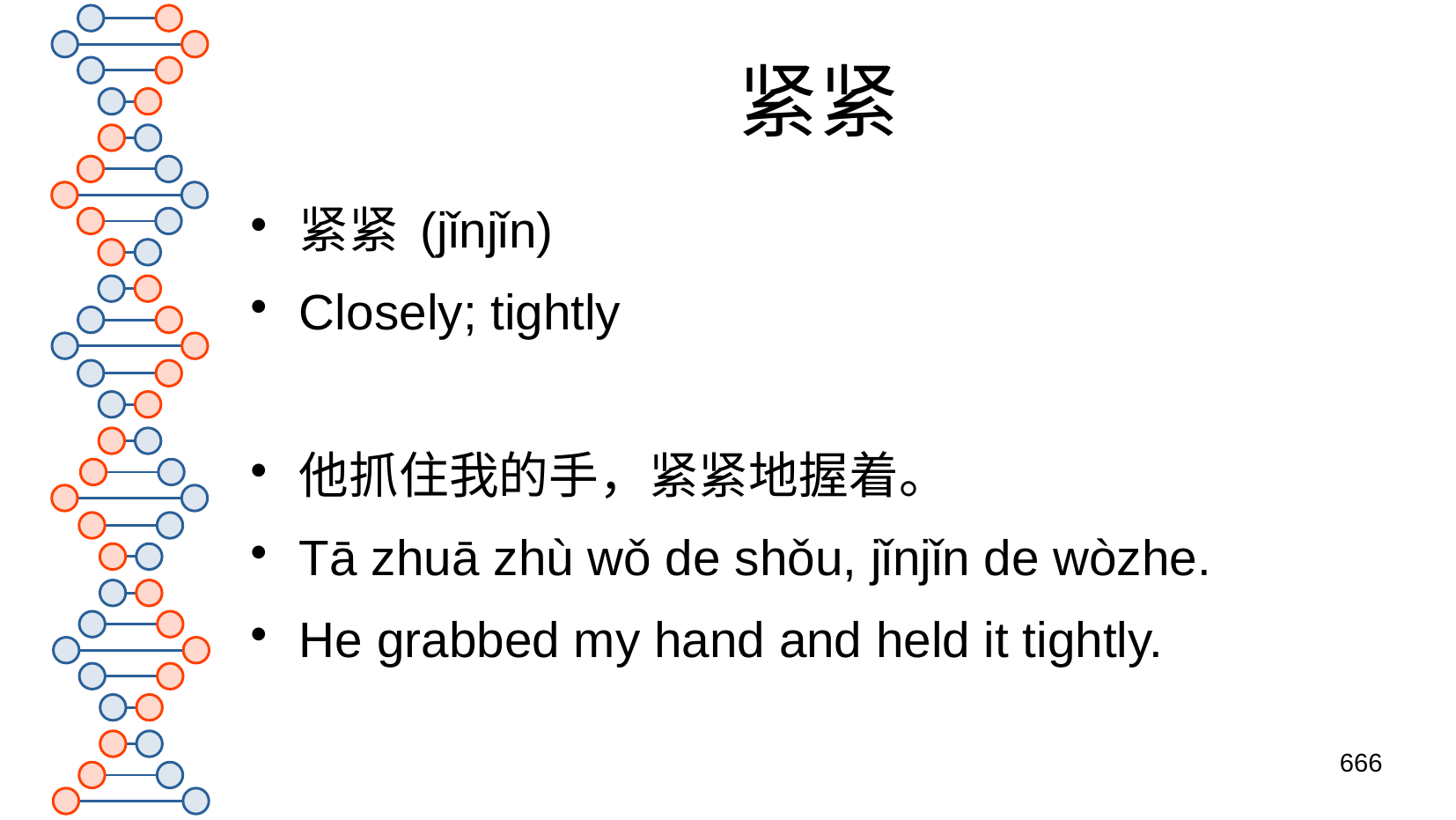

# 紧紧
紧紧 (jǐnjǐn)
Closely; tightly

他抓住我的手，紧紧地握着。
Tā zhuā zhù wǒ de shǒu, jǐnjǐn de wòzhe.
He grabbed my hand and held it tightly.

666